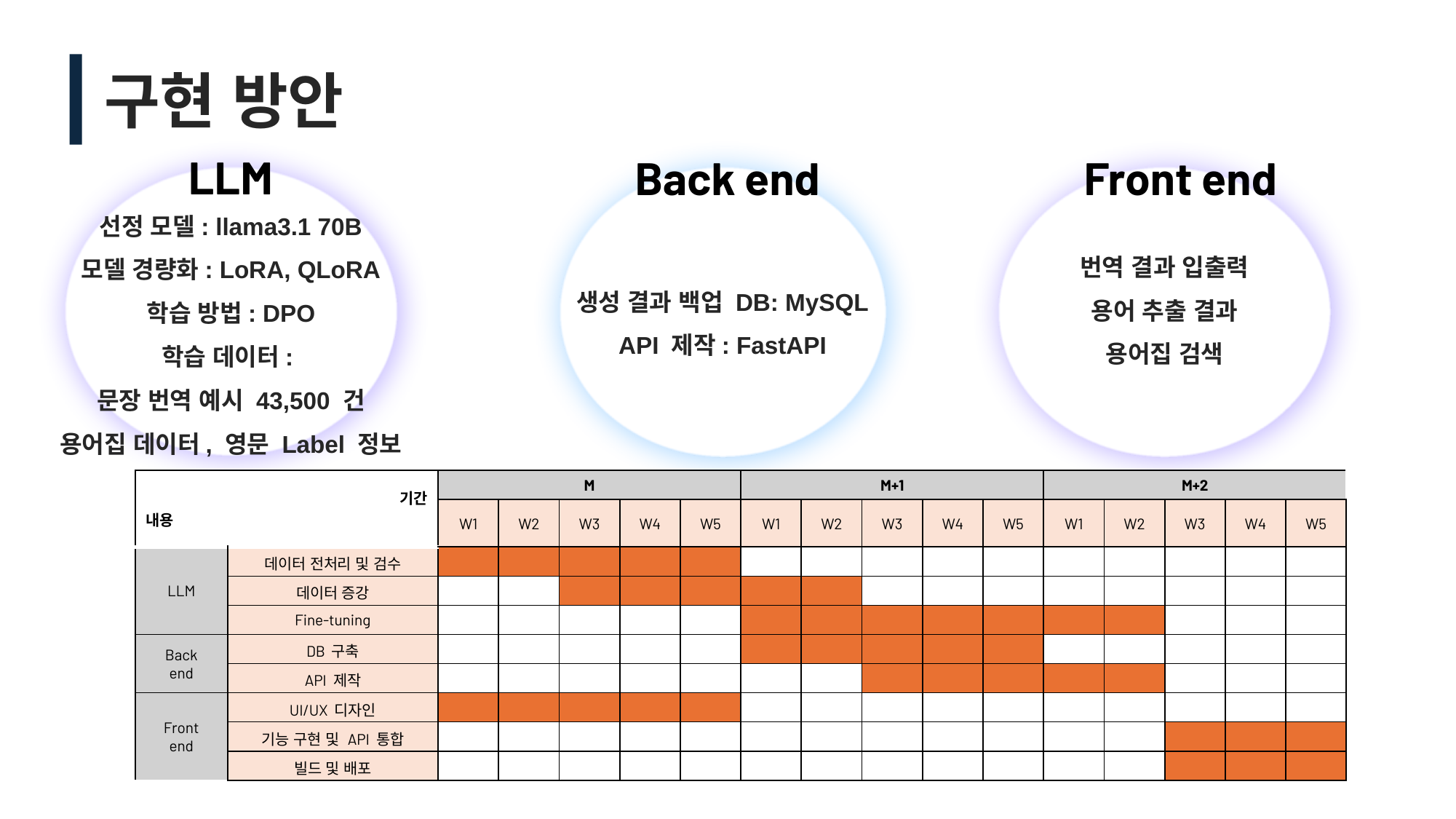

구현 방안
LLM
Back end
Front end

선정 모델: llama3.1 70B
모델 경량화: LoRA, QLoRA
학습 방법: DPO
학습 데이터:
문장 번역 예시 43,500 건
용어집 데이터, 영문 Label 정보

생성 결과 백업 DB: MySQL
API 제작: FastAPI

번역 결과 입출력
용어 추출 결과
용어집 검색
| 기간 내용 |  | M |  |  |  |  | M+1 |  |  |  |  | M+2 |  |  |  |  |
| --- | --- | --- | --- | --- | --- | --- | --- | --- | --- | --- | --- | --- | --- | --- | --- | --- |
|  |  | W1 | W2 | W3 | W4 | W5 | W1 | W2 | W3 | W4 | W5 | W1 | W2 | W3 | W4 | W5 |
| LLM | 데이터 전처리 및 검수 |  |  |  |  |  |  |  |  |  |  |  |  |  |  |  |
|  | 데이터 증강 |  |  |  |  |  |  |  |  |  |  |  |  |  |  |  |
|  | Fine-tuning |  |  |  |  |  |  |  |  |  |  |  |  |  |  |  |
| Back end | DB 구축 |  |  |  |  |  |  |  |  |  |  |  |  |  |  |  |
|  | API 제작 |  |  |  |  |  |  |  |  |  |  |  |  |  |  |  |
| Front end | UI/UX 디자인 |  |  |  |  |  |  |  |  |  |  |  |  |  |  |  |
|  | 기능 구현 및 API 통합 |  |  |  |  |  |  |  |  |  |  |  |  |  |  |  |
|  | 빌드 및 배포 |  |  |  |  |  |  |  |  |  |  |  |  |  |  |  |